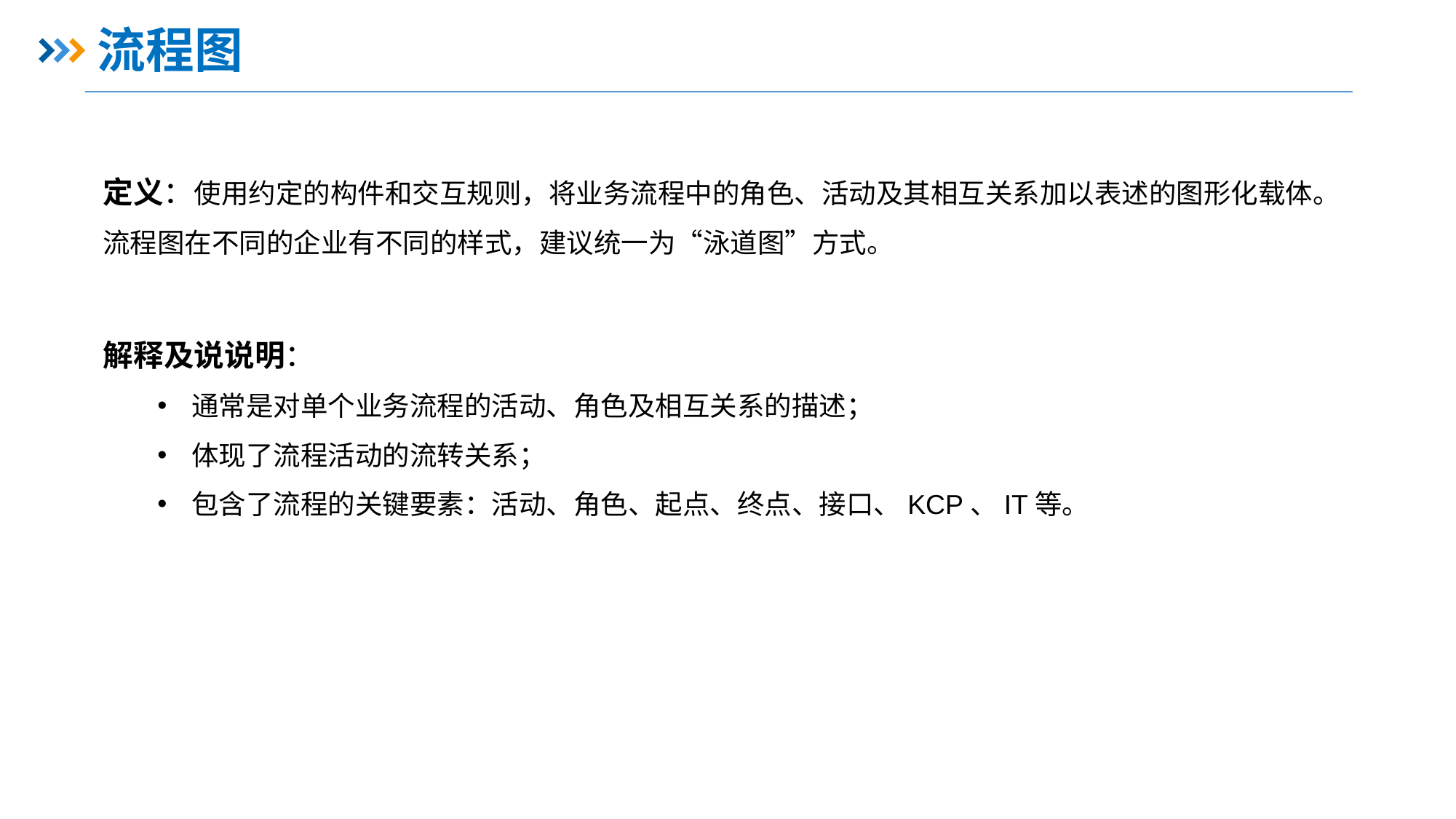

# 流程图
定义：使用约定的构件和交互规则，将业务流程中的角色、活动及其相互关系加以表述的图形化载体。流程图在不同的企业有不同的样式，建议统一为“泳道图”方式。
解释及说说明：
通常是对单个业务流程的活动、角色及相互关系的描述；
体现了流程活动的流转关系；
包含了流程的关键要素：活动、角色、起点、终点、接口、KCP、IT等。